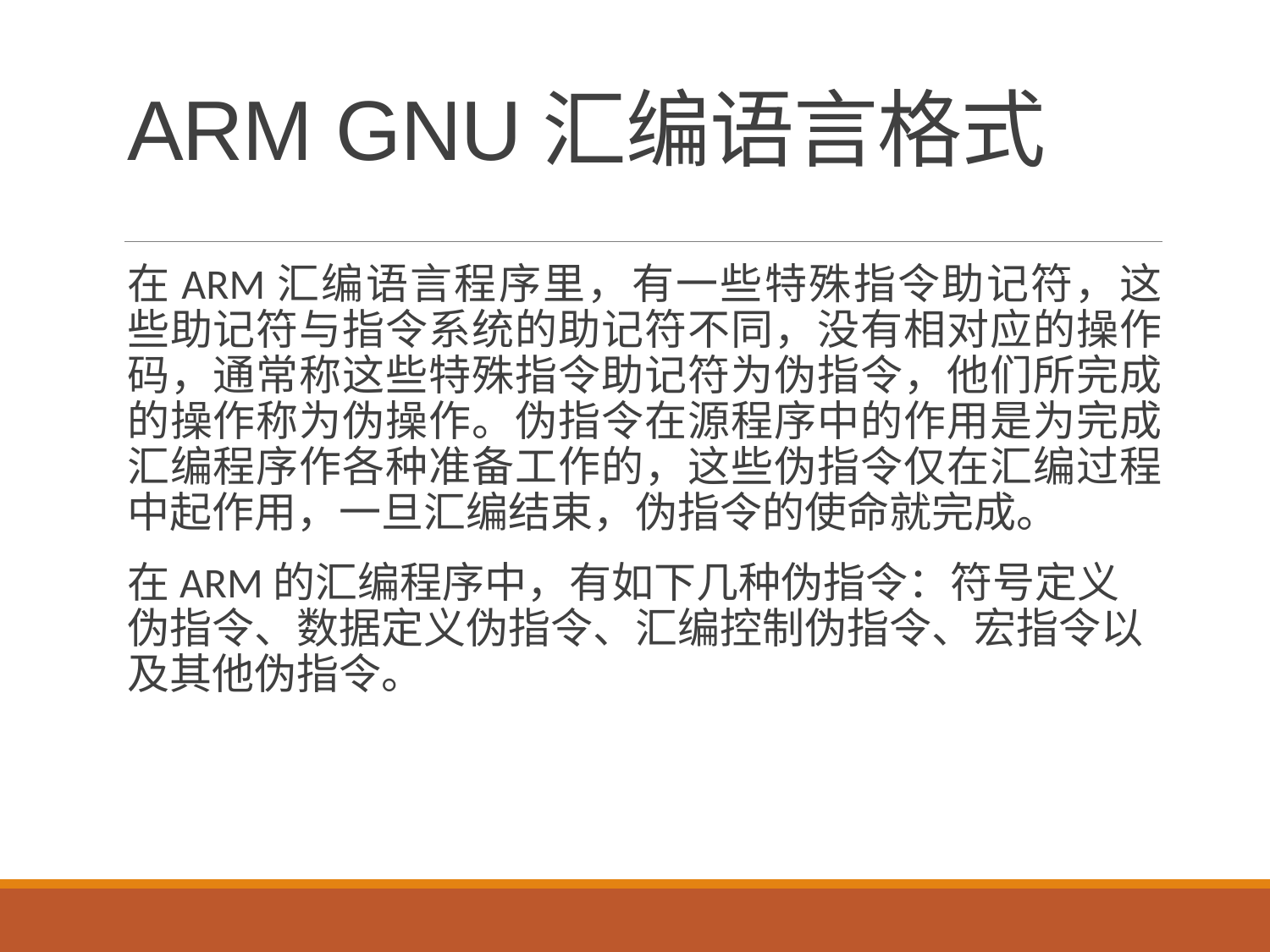

# ARM GNU汇编语言格式
在ARM汇编语言程序里，有一些特殊指令助记符，这些助记符与指令系统的助记符不同，没有相对应的操作码，通常称这些特殊指令助记符为伪指令，他们所完成的操作称为伪操作。伪指令在源程序中的作用是为完成汇编程序作各种准备工作的，这些伪指令仅在汇编过程中起作用，一旦汇编结束，伪指令的使命就完成。
在ARM的汇编程序中，有如下几种伪指令：符号定义伪指令、数据定义伪指令、汇编控制伪指令、宏指令以及其他伪指令。